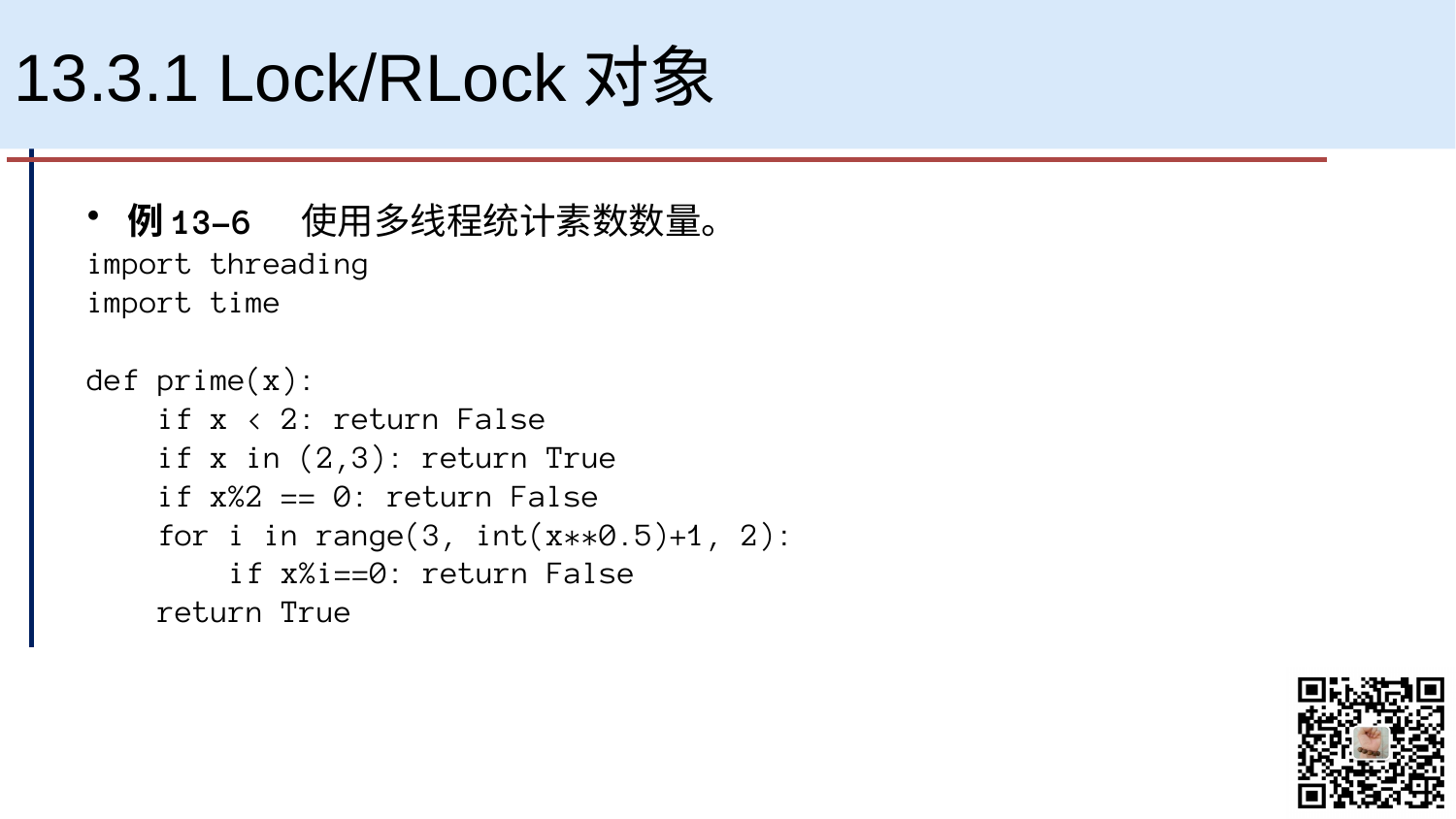

# 13.3.1 Lock/RLock对象
例13-6  使用多线程统计素数数量。
import threading
import time

def prime(x):
    if x < 2: return False
    if x in (2,3): return True
    if x%2 == 0: return False
    for i in range(3, int(x**0.5)+1, 2):
        if x%i==0: return False
    return True